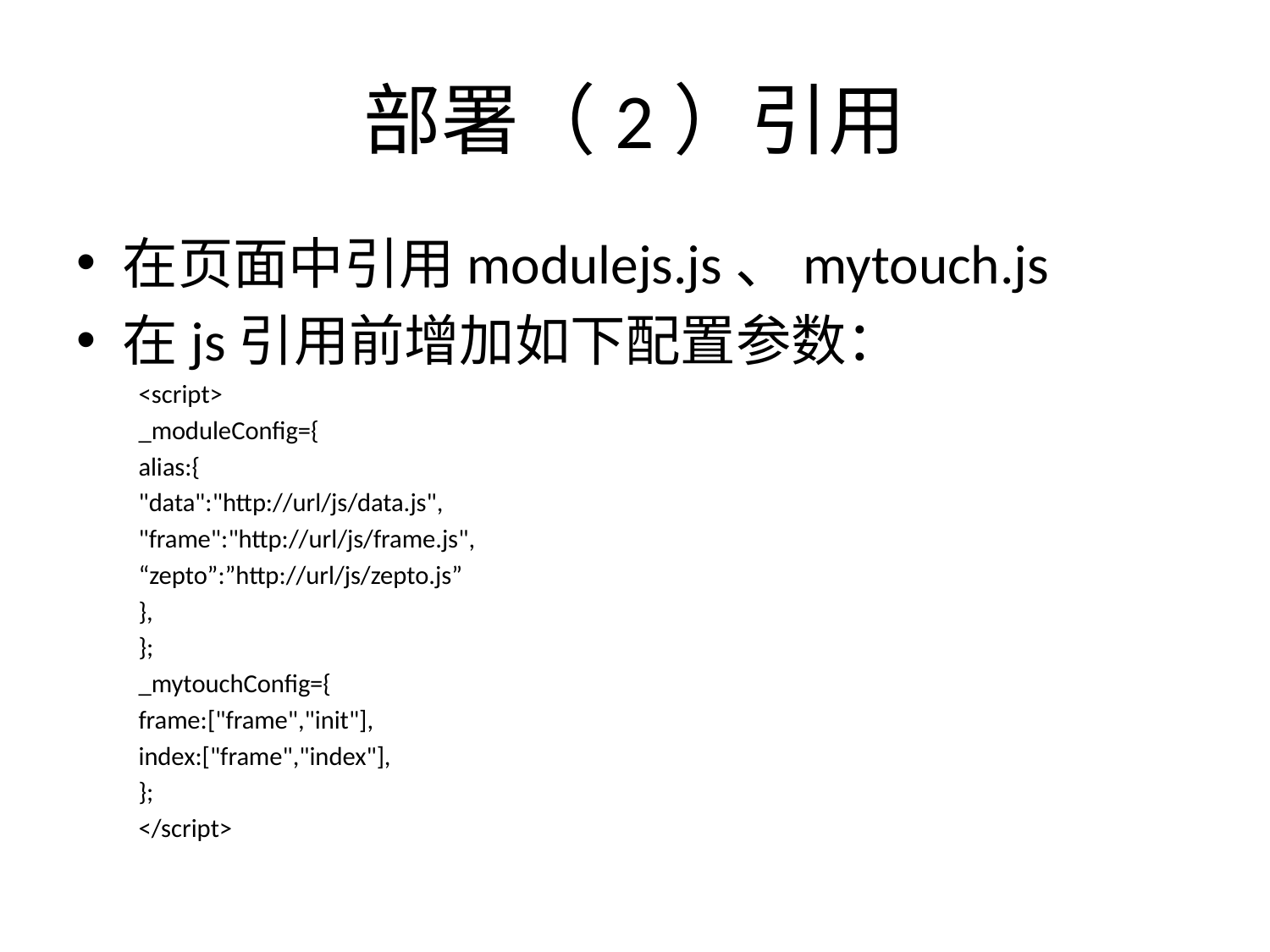

# 部署（2）引用
在页面中引用modulejs.js、mytouch.js
在js引用前增加如下配置参数：
<script>
_moduleConfig={
	alias:{
		"data":"http://url/js/data.js",
		"frame":"http://url/js/frame.js",
		“zepto”:”http://url/js/zepto.js”
	},
};
_mytouchConfig={
	frame:["frame","init"],
	index:["frame","index"],
};
</script>